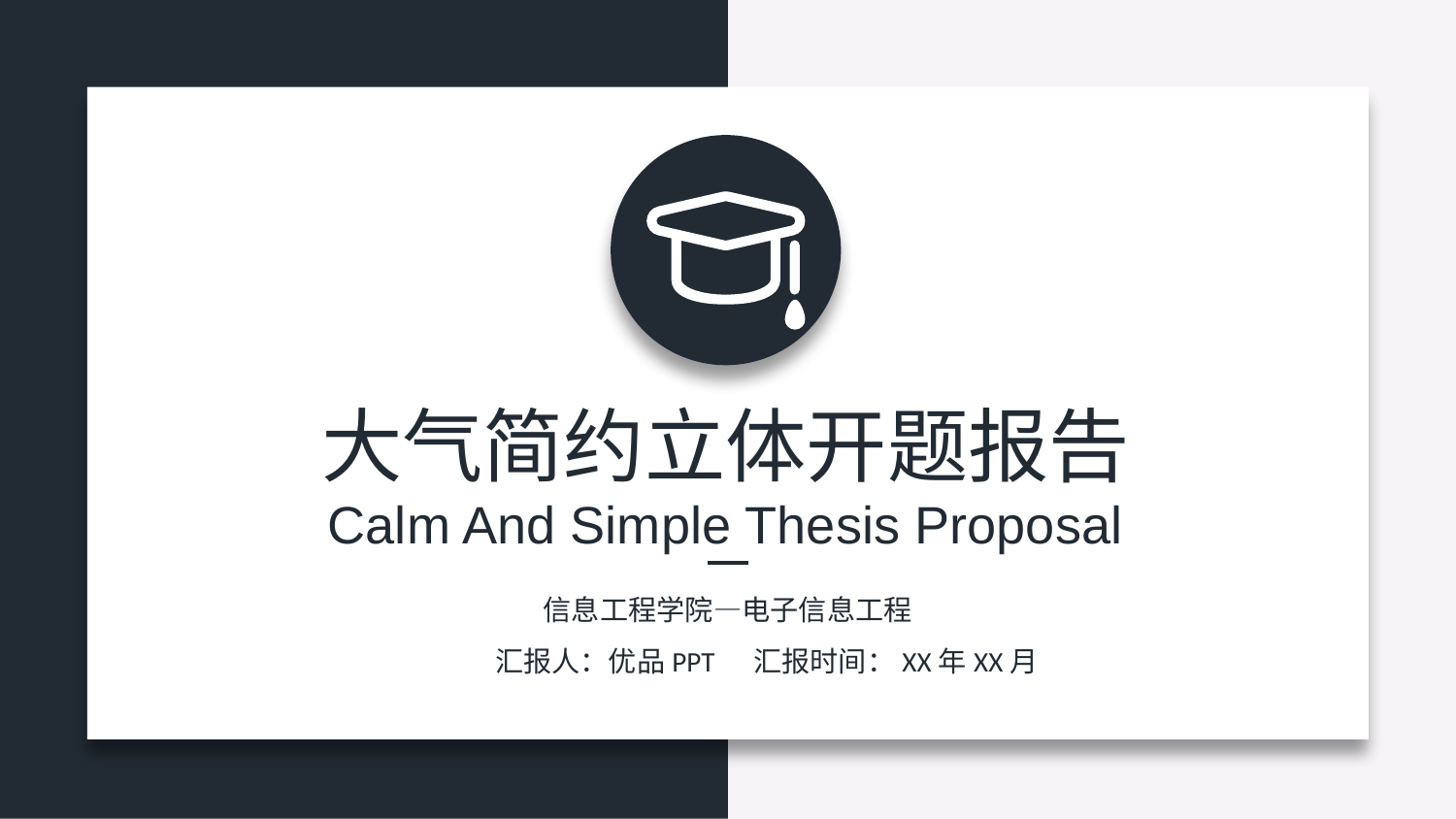

大气简约立体开题报告
Calm And Simple Thesis Proposal
信息工程学院—电子信息工程
汇报人：优品PPT     汇报时间：XX年XX月